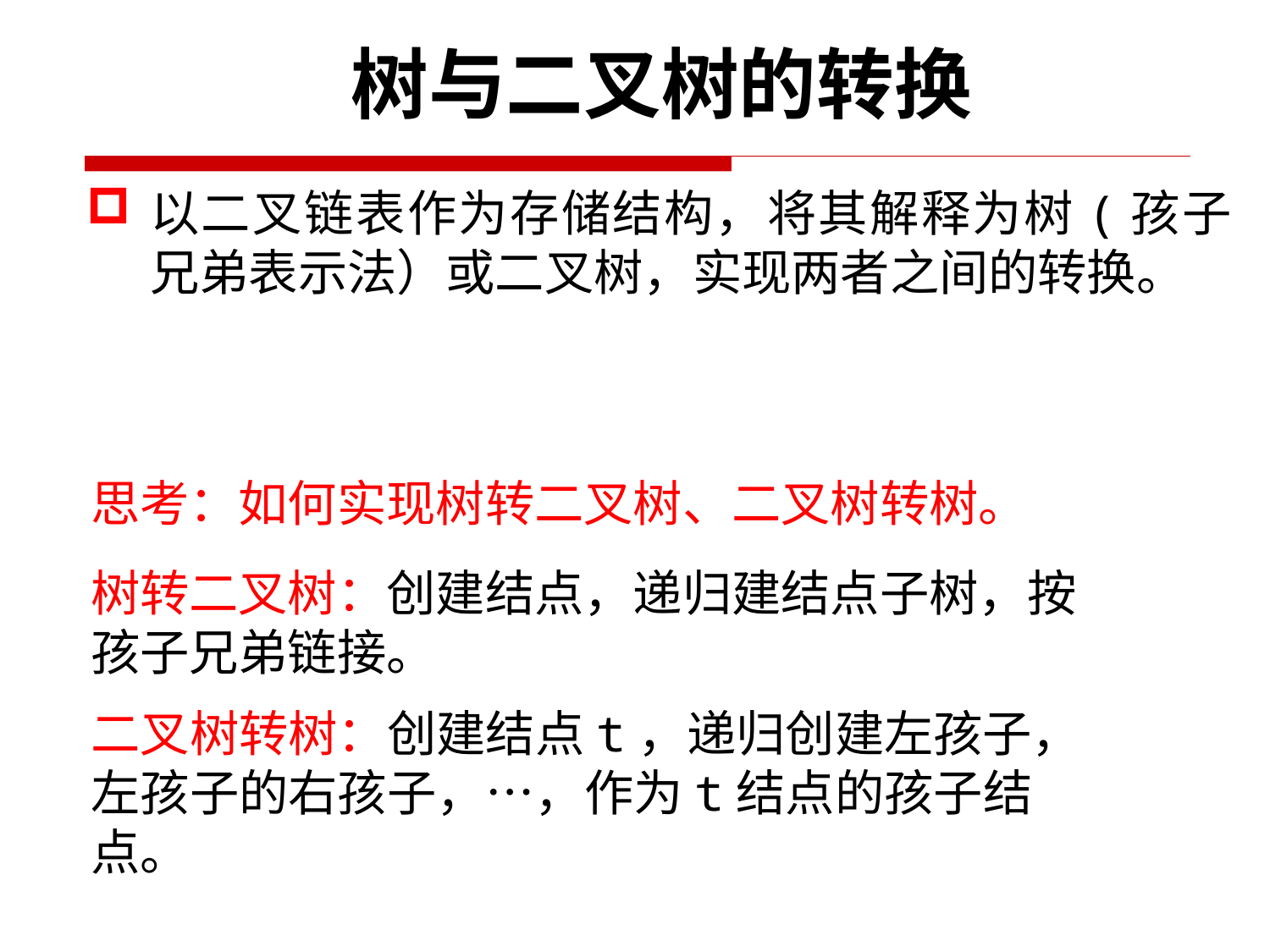

树与二叉树的转换
以二叉链表作为存储结构，将其解释为树(孩子兄弟表示法）或二叉树，实现两者之间的转换。
思考：如何实现树转二叉树、二叉树转树。
树转二叉树：创建结点，递归建结点子树，按孩子兄弟链接。
二叉树转树：创建结点t，递归创建左孩子，左孩子的右孩子，…，作为t结点的孩子结点。